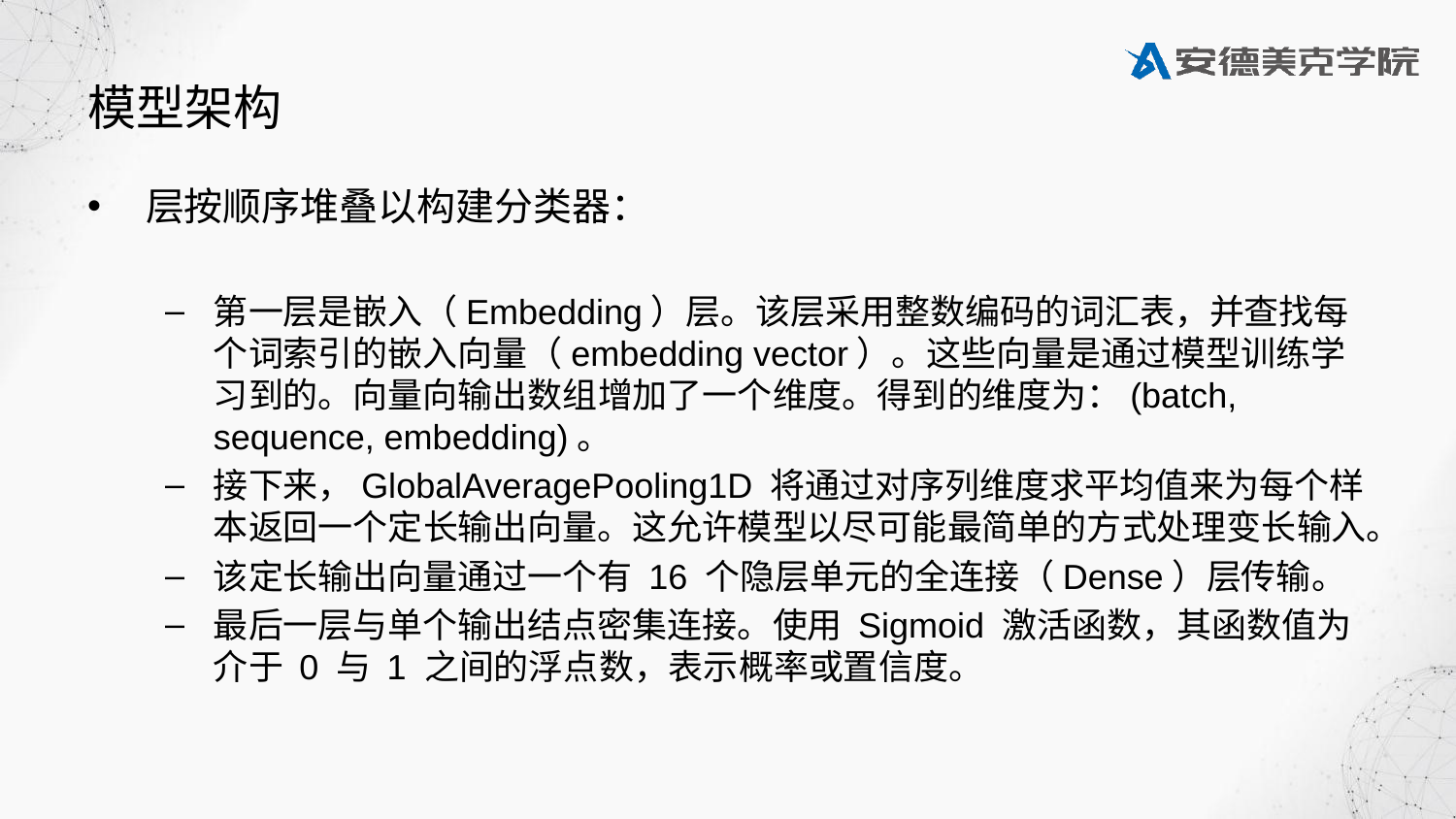

# 模型架构
层按顺序堆叠以构建分类器：

第一层是嵌入（Embedding）层。该层采用整数编码的词汇表，并查找每个词索引的嵌入向量（embedding vector）。这些向量是通过模型训练学习到的。向量向输出数组增加了一个维度。得到的维度为：(batch, sequence, embedding)。
接下来，GlobalAveragePooling1D 将通过对序列维度求平均值来为每个样本返回一个定长输出向量。这允许模型以尽可能最简单的方式处理变长输入。
该定长输出向量通过一个有 16 个隐层单元的全连接（Dense）层传输。
最后一层与单个输出结点密集连接。使用 Sigmoid 激活函数，其函数值为介于 0 与 1 之间的浮点数，表示概率或置信度。